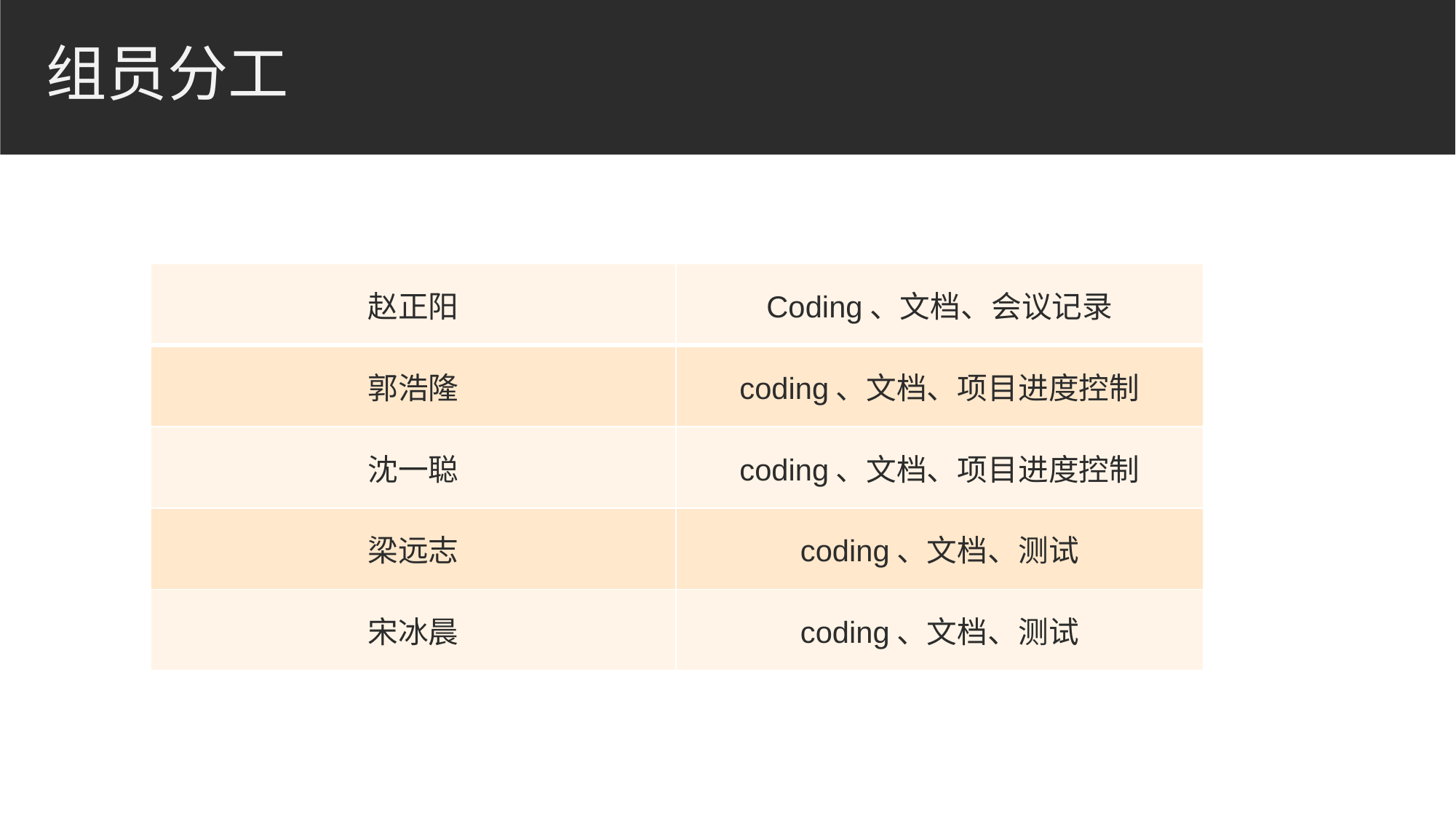

# 组员分工
| 赵正阳 | Coding、文档、会议记录 |
| --- | --- |
| 郭浩隆 | coding、文档、项目进度控制 |
| 沈一聪 | coding、文档、项目进度控制 |
| 梁远志 | coding、文档、测试 |
| 宋冰晨 | coding、文档、测试 |